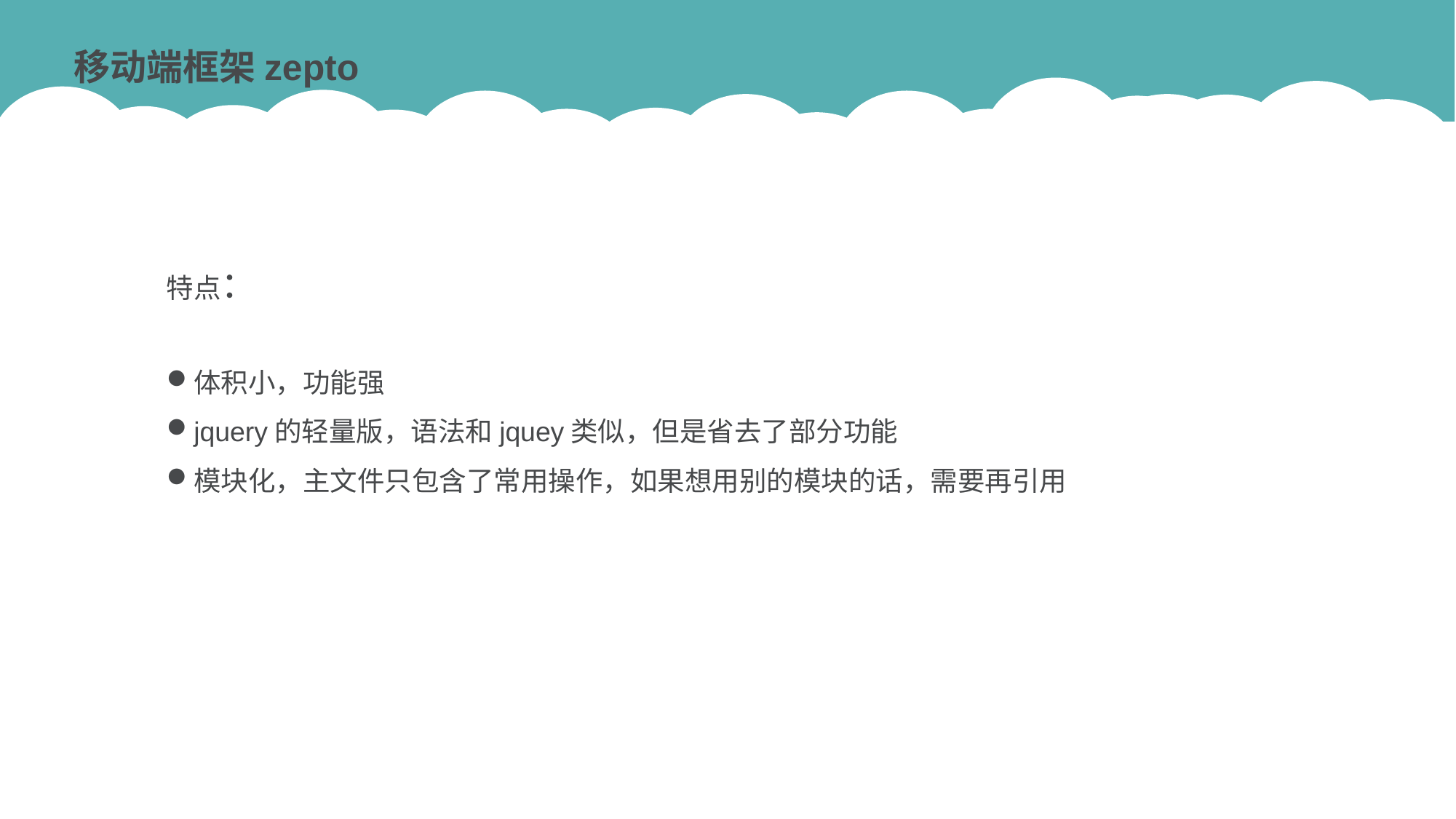

移动端框架zepto
特点：

体积小，功能强
jquery的轻量版，语法和jquey类似，但是省去了部分功能
模块化，主文件只包含了常用操作，如果想用别的模块的话，需要再引用